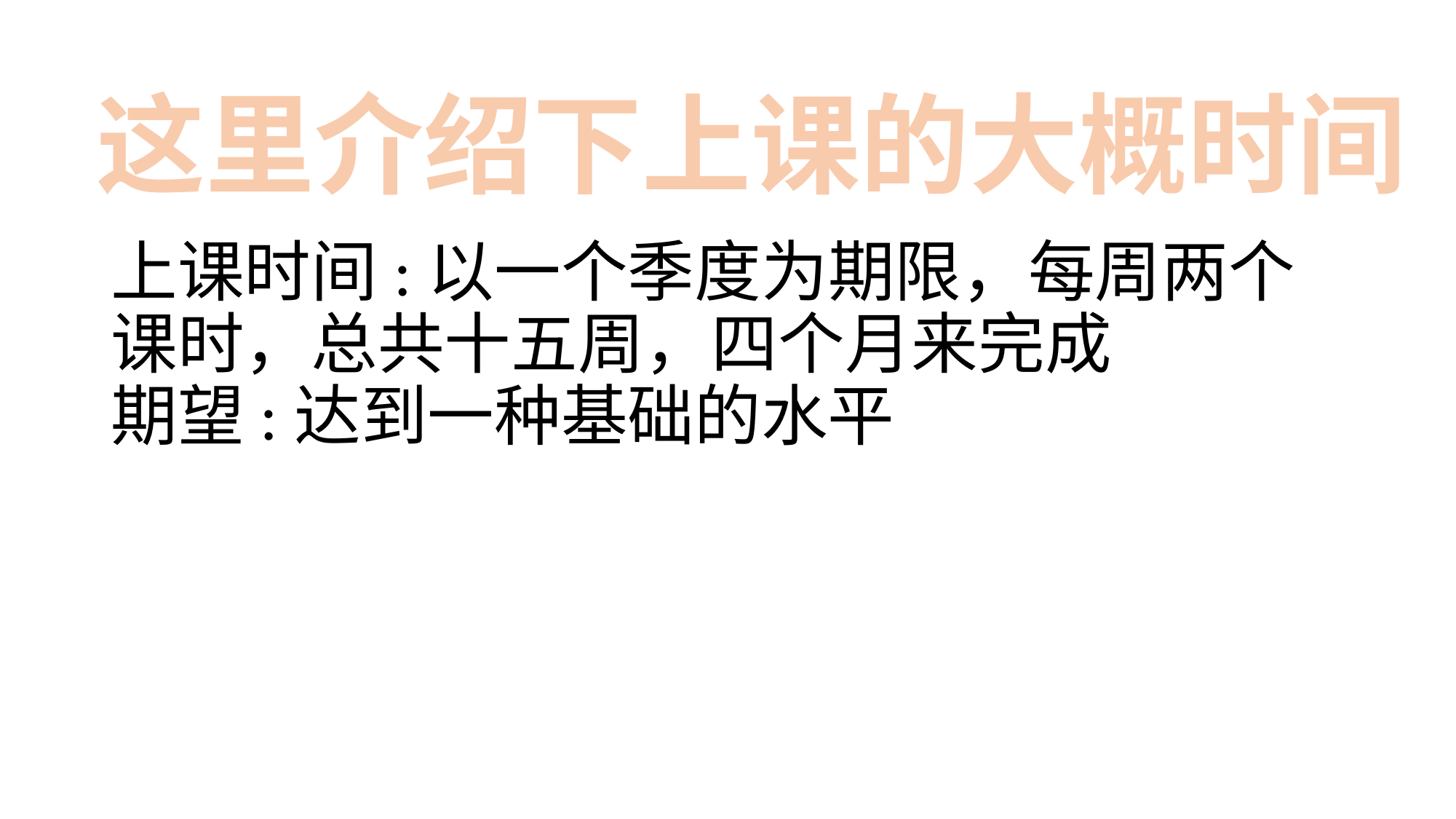

# 上课时间:以一个季度为期限，每周两个课时，总共十五周，四个月来完成 期望:达到一种基础的水平
这里介绍下上课的大概时间